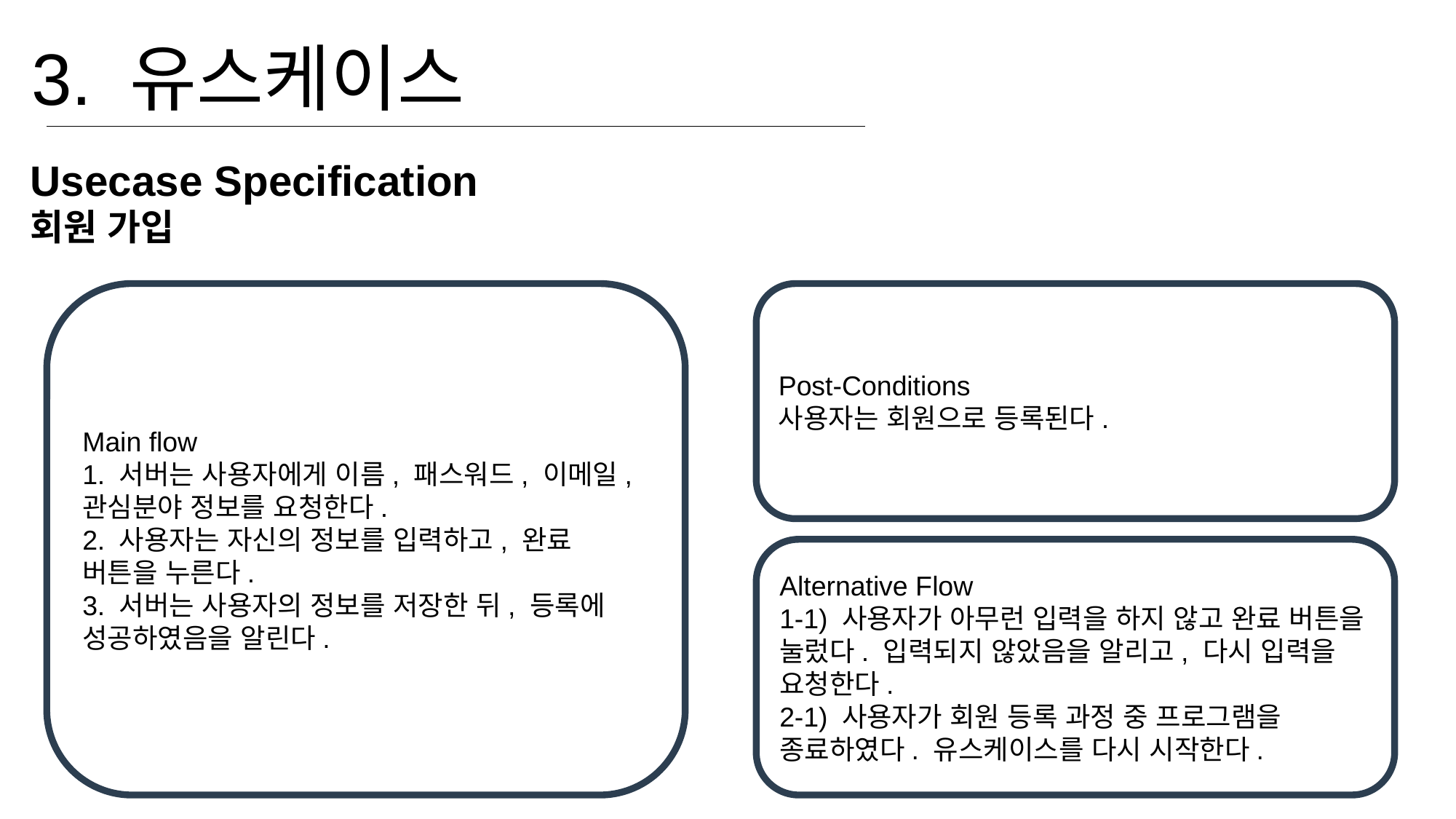

3. 유스케이스
Usecase Specification
회원 가입

Main flow
1. 서버는 사용자에게 이름, 패스워드, 이메일, 관심분야 정보를 요청한다.
2. 사용자는 자신의 정보를 입력하고, 완료 버튼을 누른다.
3. 서버는 사용자의 정보를 저장한 뒤, 등록에 성공하였음을 알린다.
Post-Conditions
사용자는 회원으로 등록된다.
Alternative Flow
1-1) 사용자가 아무런 입력을 하지 않고 완료 버튼을 눌렀다. 입력되지 않았음을 알리고, 다시 입력을 요청한다.
2-1) 사용자가 회원 등록 과정 중 프로그램을 종료하였다. 유스케이스를 다시 시작한다.